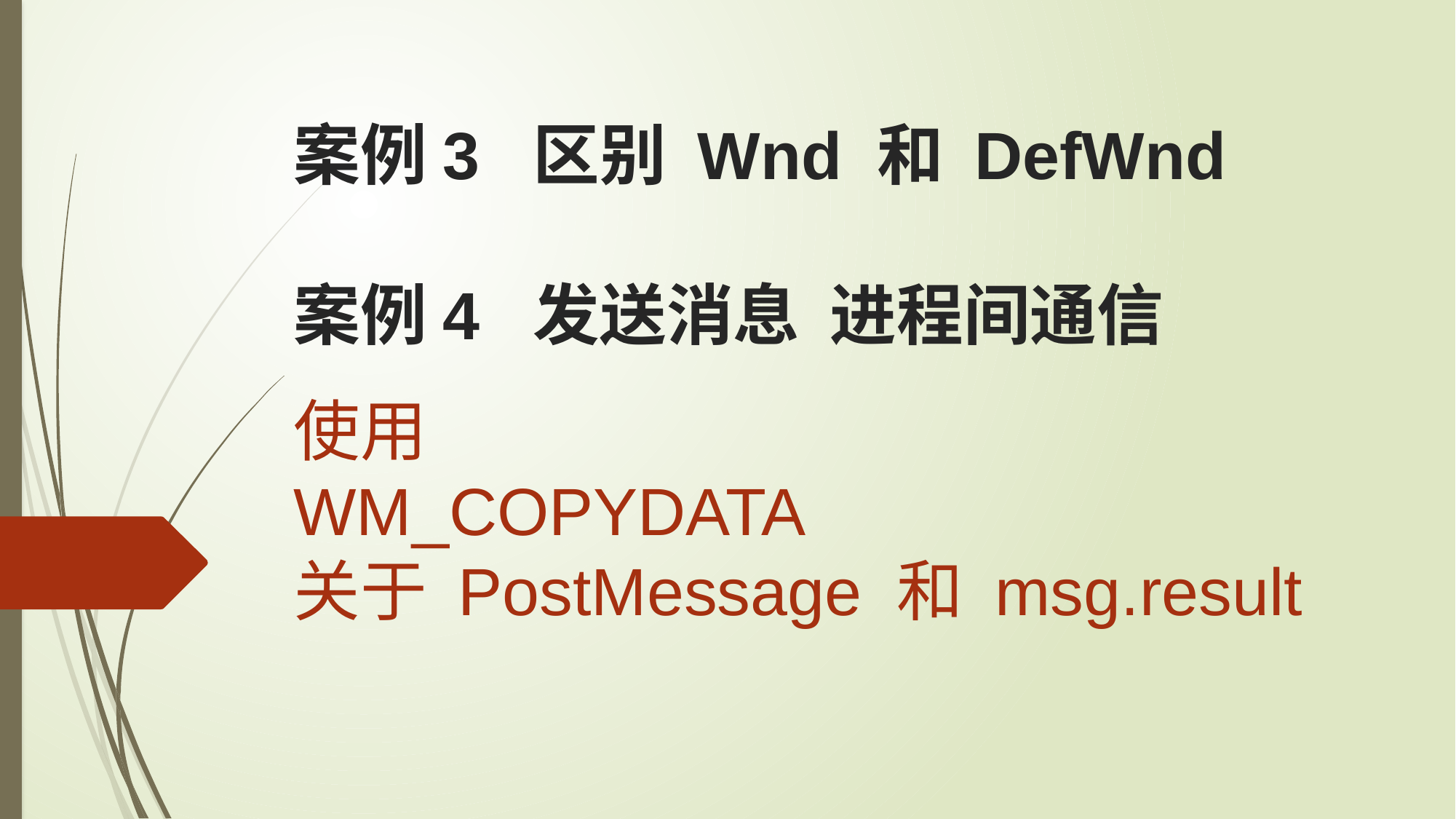

案例3  区别 Wnd 和 DefWnd

案例4  发送消息  进程间通信

使用
WM_COPYDATA
关于 PostMessage 和 msg.result